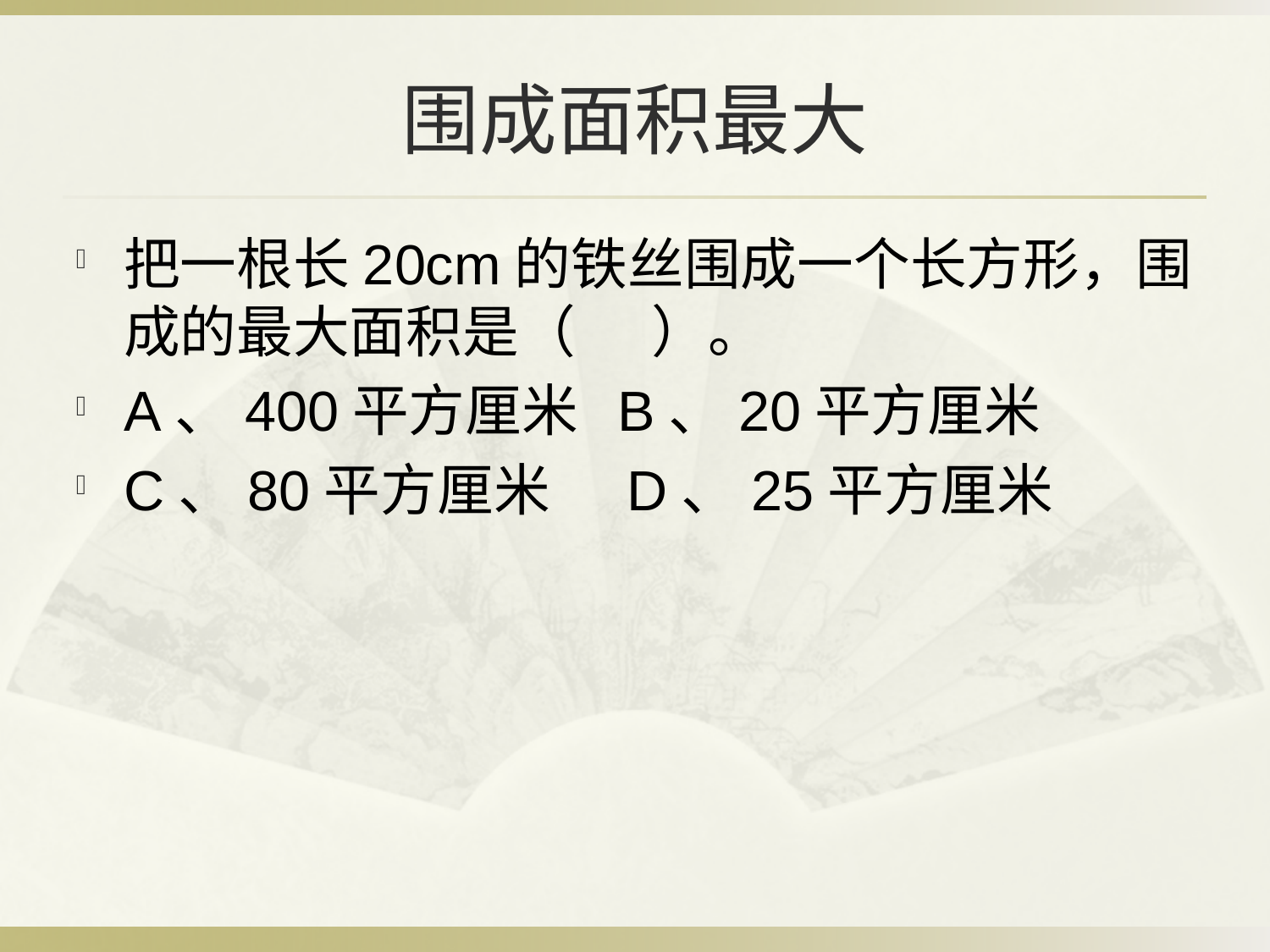

# 围成面积最大
把一根长20cm的铁丝围成一个长方形，围成的最大面积是（      ）。
A、400平方厘米  B、20平方厘米
C、80平方厘米     D、25平方厘米